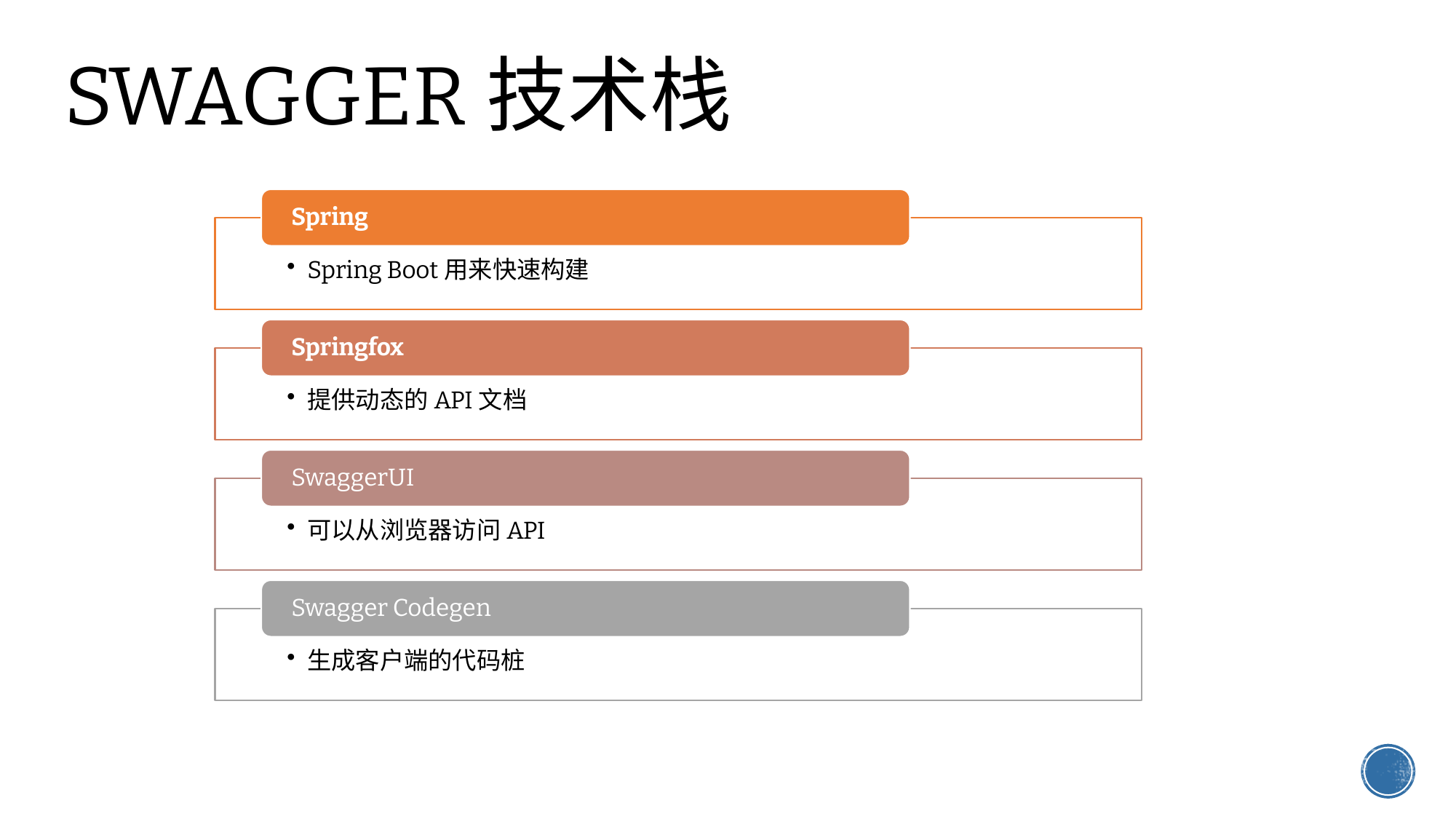

# Swagger技术栈
Spring Boot用来快速构建
Spring
提供动态的API文档
Springfox
可以从浏览器访问API
SwaggerUI
生成客户端的代码桩
Swagger Codegen